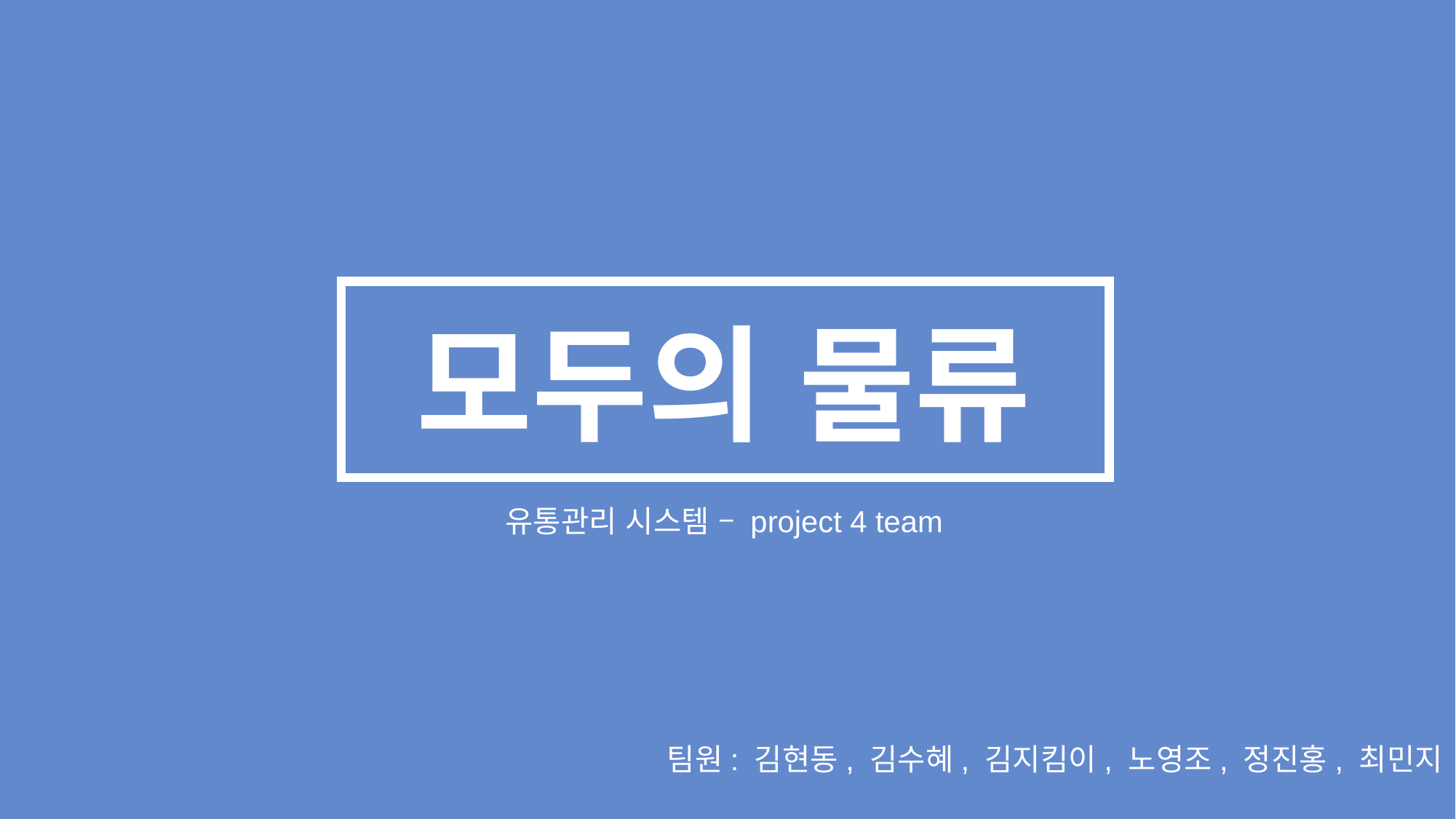

모두의 물류
유통관리 시스템 – project 4 team
팀원: 김현동, 김수혜, 김지킴이, 노영조, 정진홍, 최민지